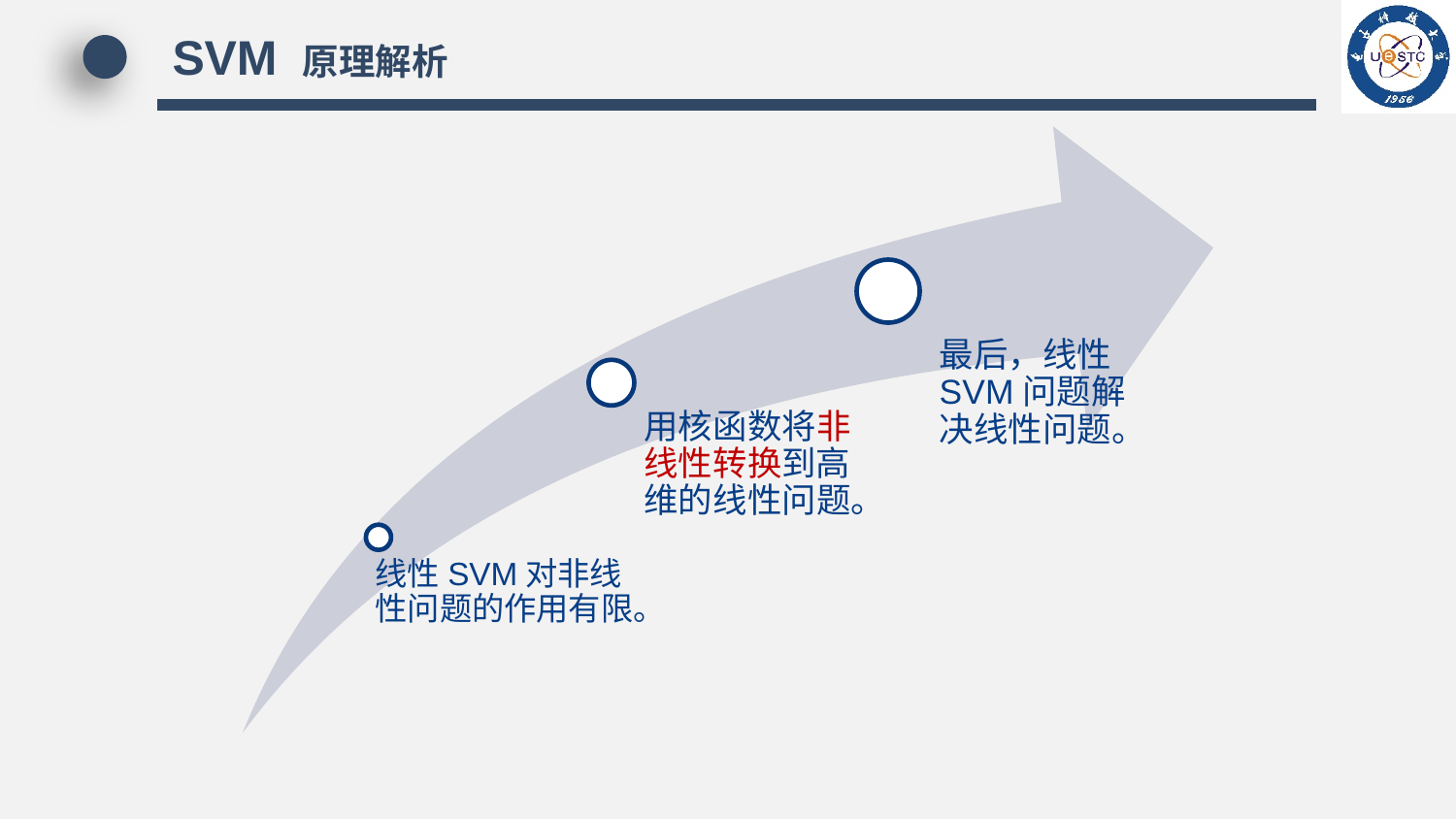

SVM 原理解析

线性SVM对非线性问题的作用有限。
用核函数将非线性转换到高维的线性问题。

最后，线性SVM问题解决线性问题。